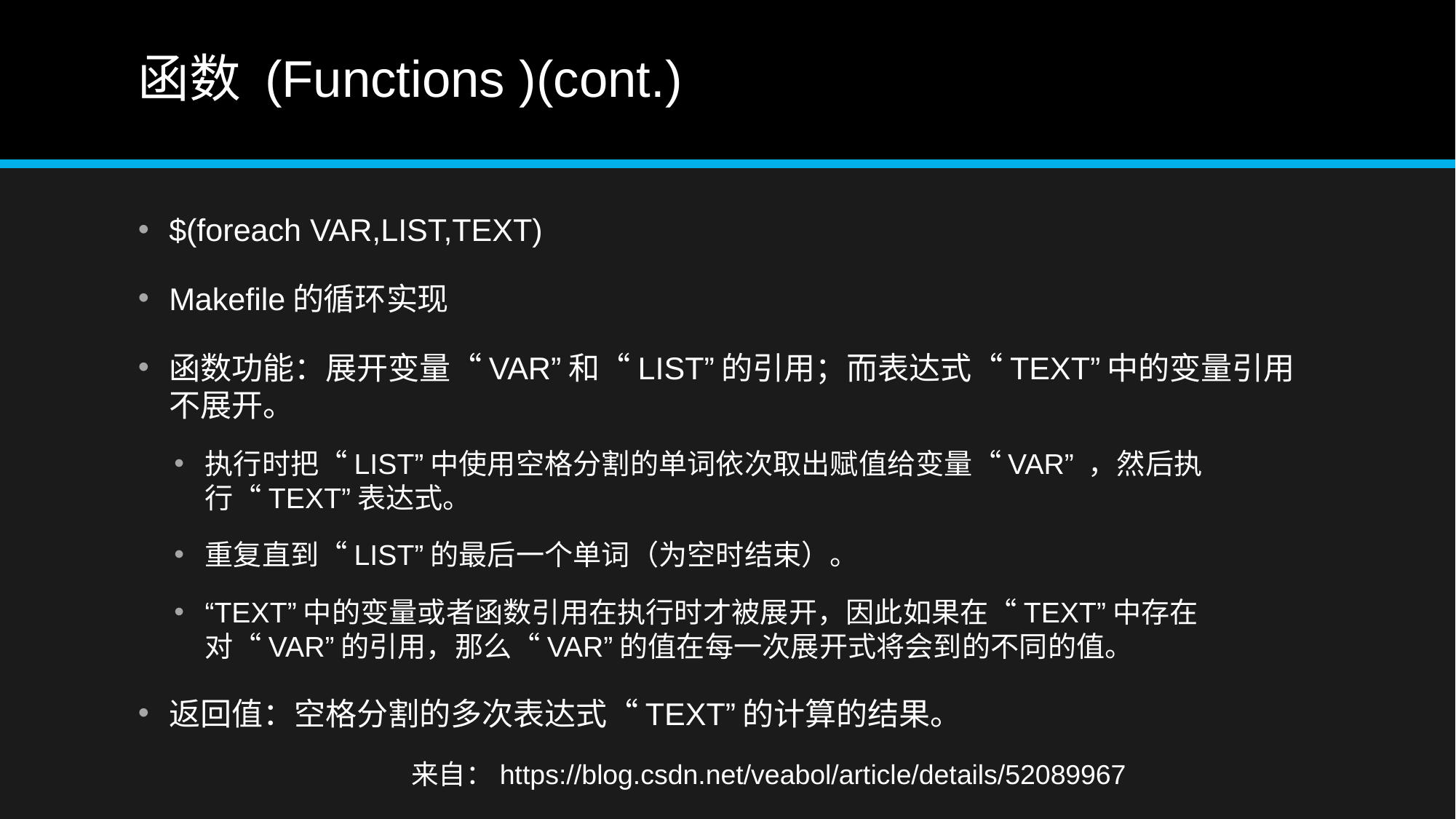

# 函数 (Functions )(cont.)
$(foreach VAR,LIST,TEXT)
Makefile的循环实现
函数功能：展开变量“VAR”和“LIST”的引用；而表达式“TEXT”中的变量引用不展开。
执行时把“LIST”中使用空格分割的单词依次取出赋值给变量“VAR” ，然后执行“TEXT”表达式。
重复直到“LIST”的最后一个单词（为空时结束）。
“TEXT”中的变量或者函数引用在执行时才被展开，因此如果在“TEXT”中存在对“VAR”的引用，那么“VAR”的值在每一次展开式将会到的不同的值。
返回值：空格分割的多次表达式“TEXT”的计算的结果。
来自：https://blog.csdn.net/veabol/article/details/52089967